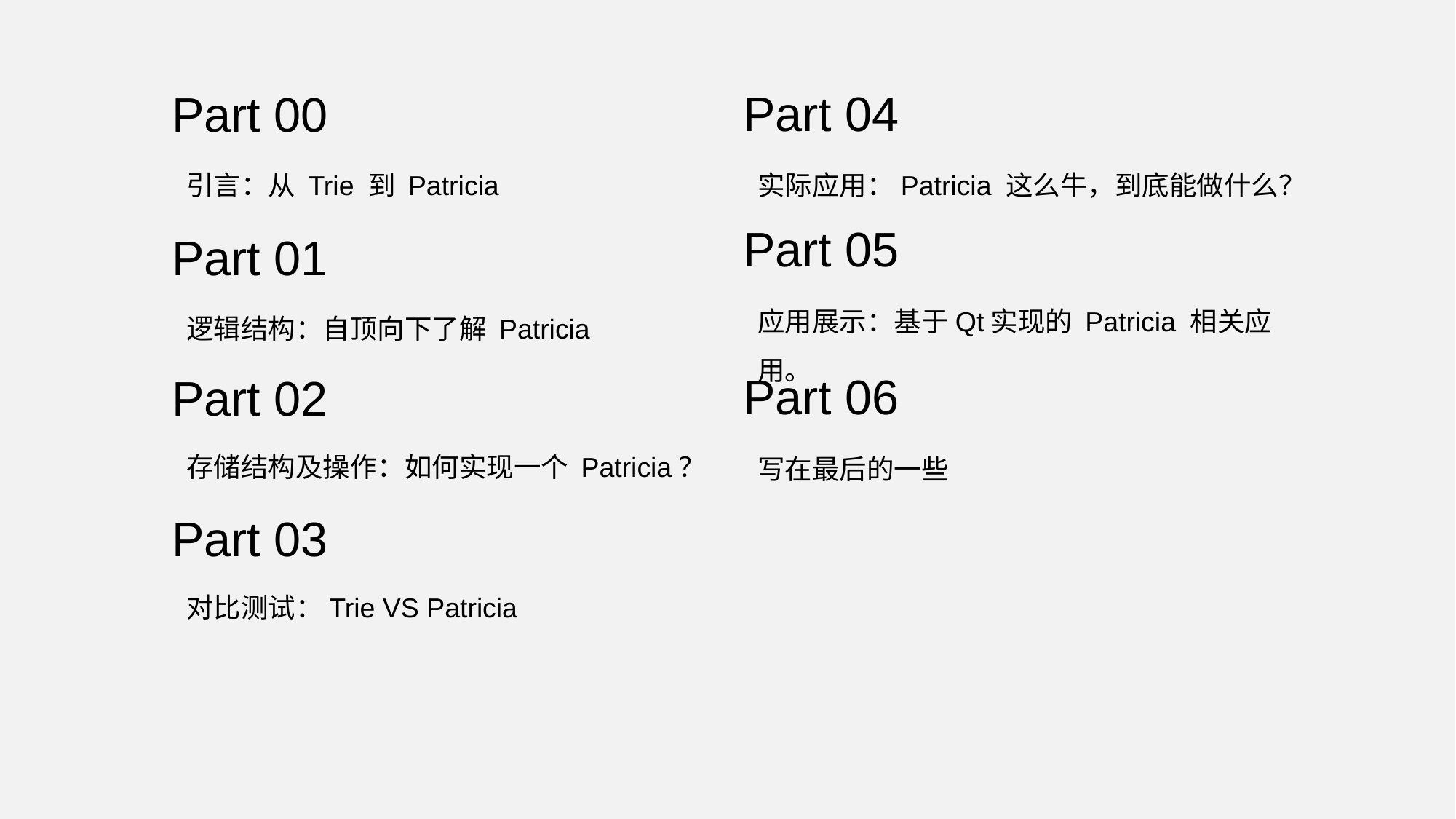

Part 04
实际应用：Patricia 这么牛，到底能做什么？
Part 00
引言：从 Trie 到 Patricia
Part 01
逻辑结构：自顶向下了解 Patricia
Part 02
存储结构及操作：如何实现一个 Patricia？
Part 03
对比测试：Trie VS Patricia
Part 05
应用展示：基于Qt实现的 Patricia 相关应用。
Part 06
写在最后的一些